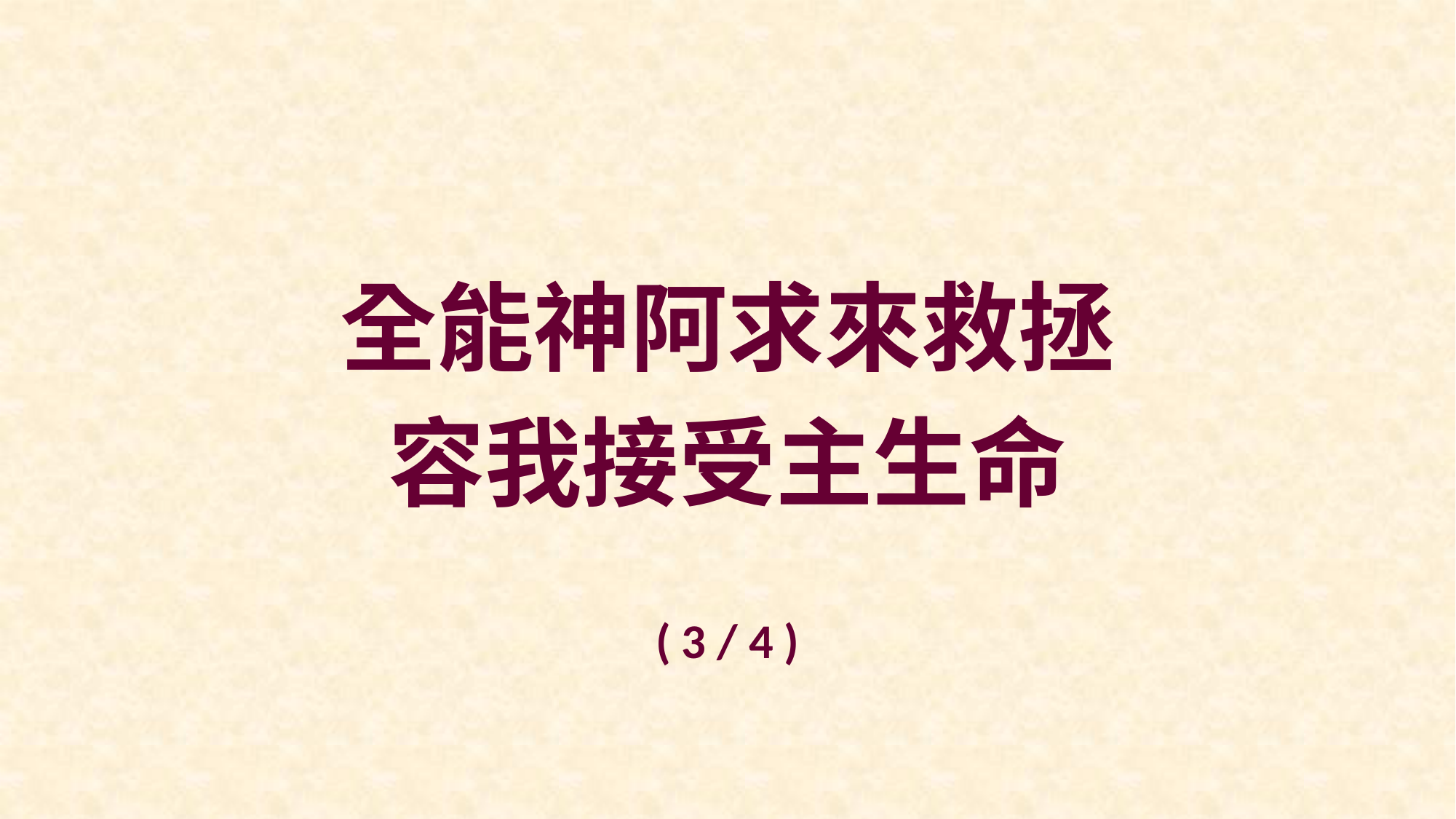

全能神阿求來救拯
容我接受主生命
( 3 / 4 )